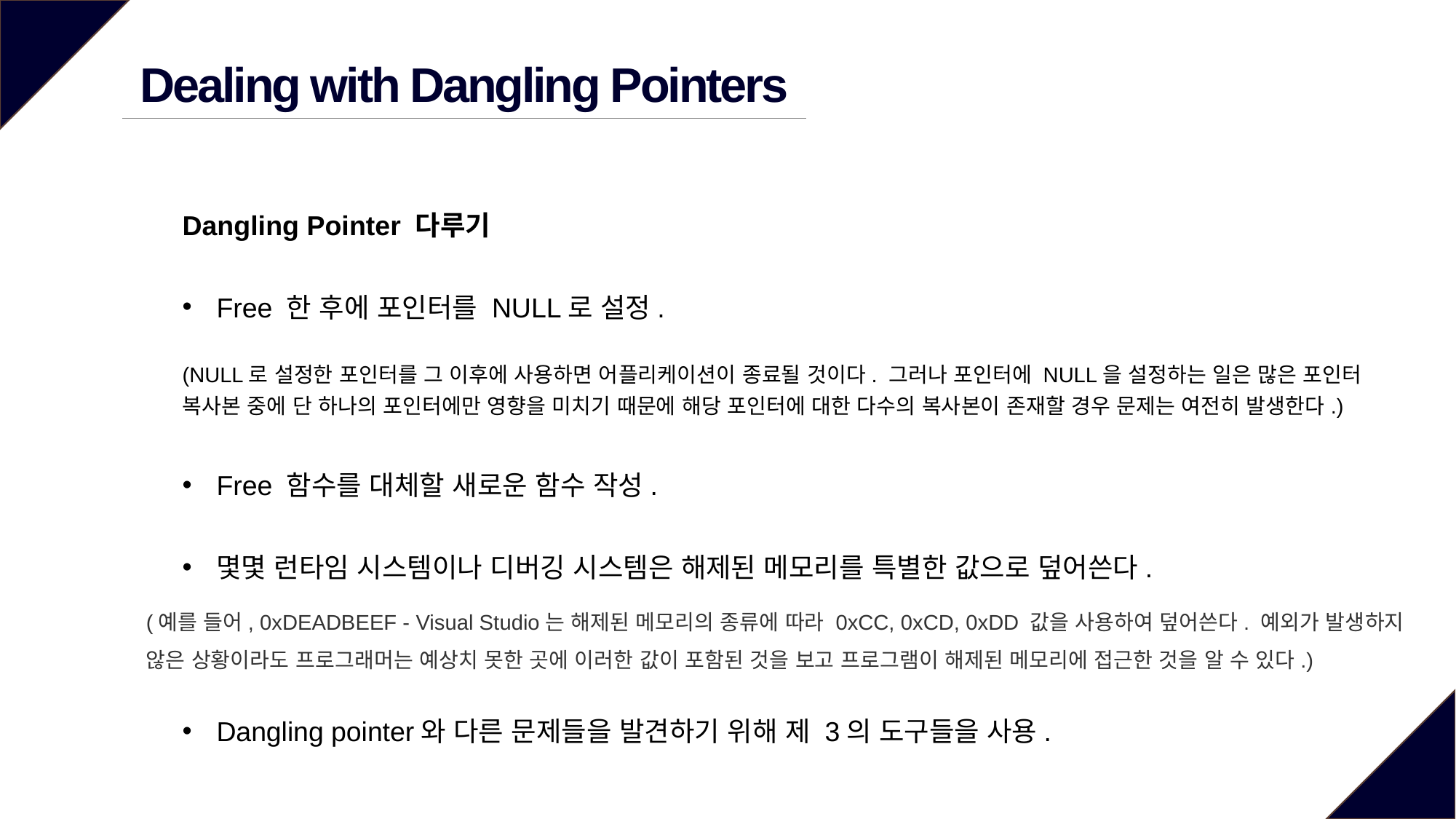

Dealing with Dangling Pointers
Dangling Pointer 다루기
Free 한 후에 포인터를 NULL로 설정.
(NULL로 설정한 포인터를 그 이후에 사용하면 어플리케이션이 종료될 것이다. 그러나 포인터에 NULL을 설정하는 일은 많은 포인터
복사본 중에 단 하나의 포인터에만 영향을 미치기 때문에 해당 포인터에 대한 다수의 복사본이 존재할 경우 문제는 여전히 발생한다.)
Free 함수를 대체할 새로운 함수 작성.
몇몇 런타임 시스템이나 디버깅 시스템은 해제된 메모리를 특별한 값으로 덮어쓴다.

Dangling pointer와 다른 문제들을 발견하기 위해 제 3의 도구들을 사용.
(예를 들어, 0xDEADBEEF - Visual Studio는 해제된 메모리의 종류에 따라 0xCC, 0xCD, 0xDD 값을 사용하여 덮어쓴다. 예외가 발생하지
않은 상황이라도 프로그래머는 예상치 못한 곳에 이러한 값이 포함된 것을 보고 프로그램이 해제된 메모리에 접근한 것을 알 수 있다.)